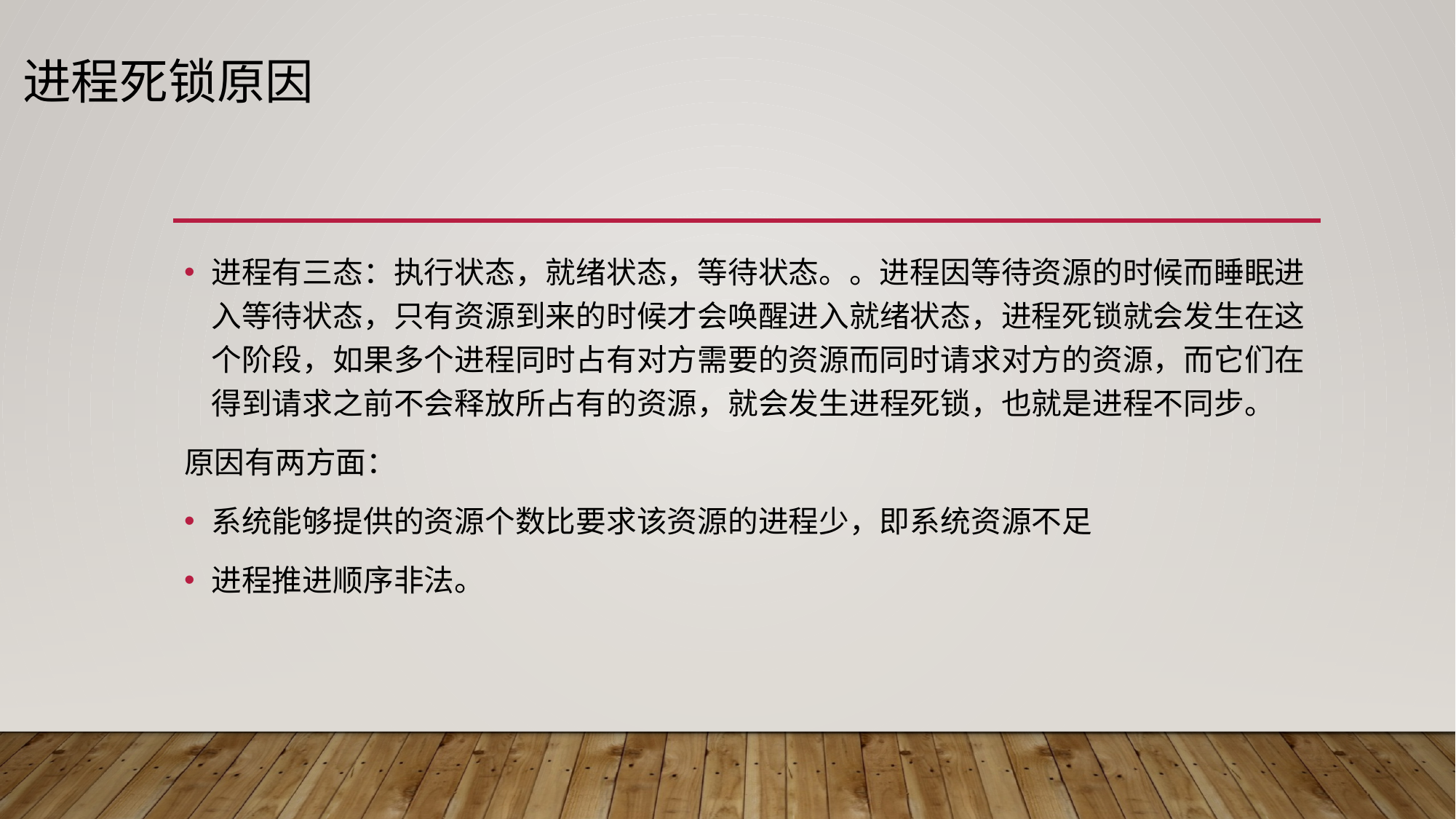

# 进程死锁原因
进程有三态：执行状态，就绪状态，等待状态。。进程因等待资源的时候而睡眠进入等待状态，只有资源到来的时候才会唤醒进入就绪状态，进程死锁就会发生在这个阶段，如果多个进程同时占有对方需要的资源而同时请求对方的资源，而它们在得到请求之前不会释放所占有的资源，就会发生进程死锁，也就是进程不同步。
原因有两方面：
系统能够提供的资源个数比要求该资源的进程少，即系统资源不足
进程推进顺序非法。